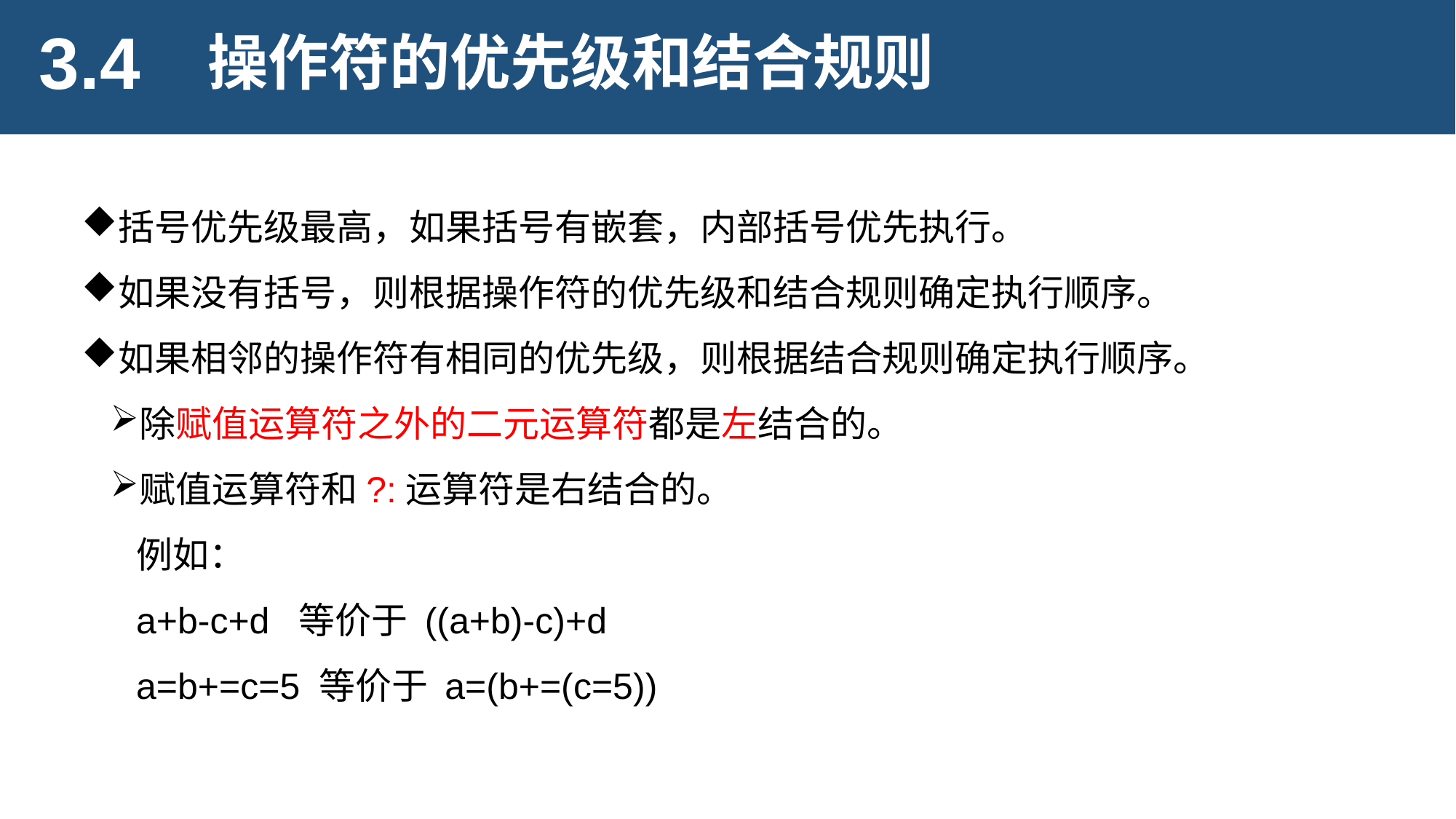

3.4
操作符的优先级和结合规则
括号优先级最高，如果括号有嵌套，内部括号优先执行。
如果没有括号，则根据操作符的优先级和结合规则确定执行顺序。
如果相邻的操作符有相同的优先级，则根据结合规则确定执行顺序。
除赋值运算符之外的二元运算符都是左结合的。
赋值运算符和?:运算符是右结合的。
例如：
a+b-c+d  等价于 ((a+b)-c)+d
a=b+=c=5 等价于 a=(b+=(c=5))